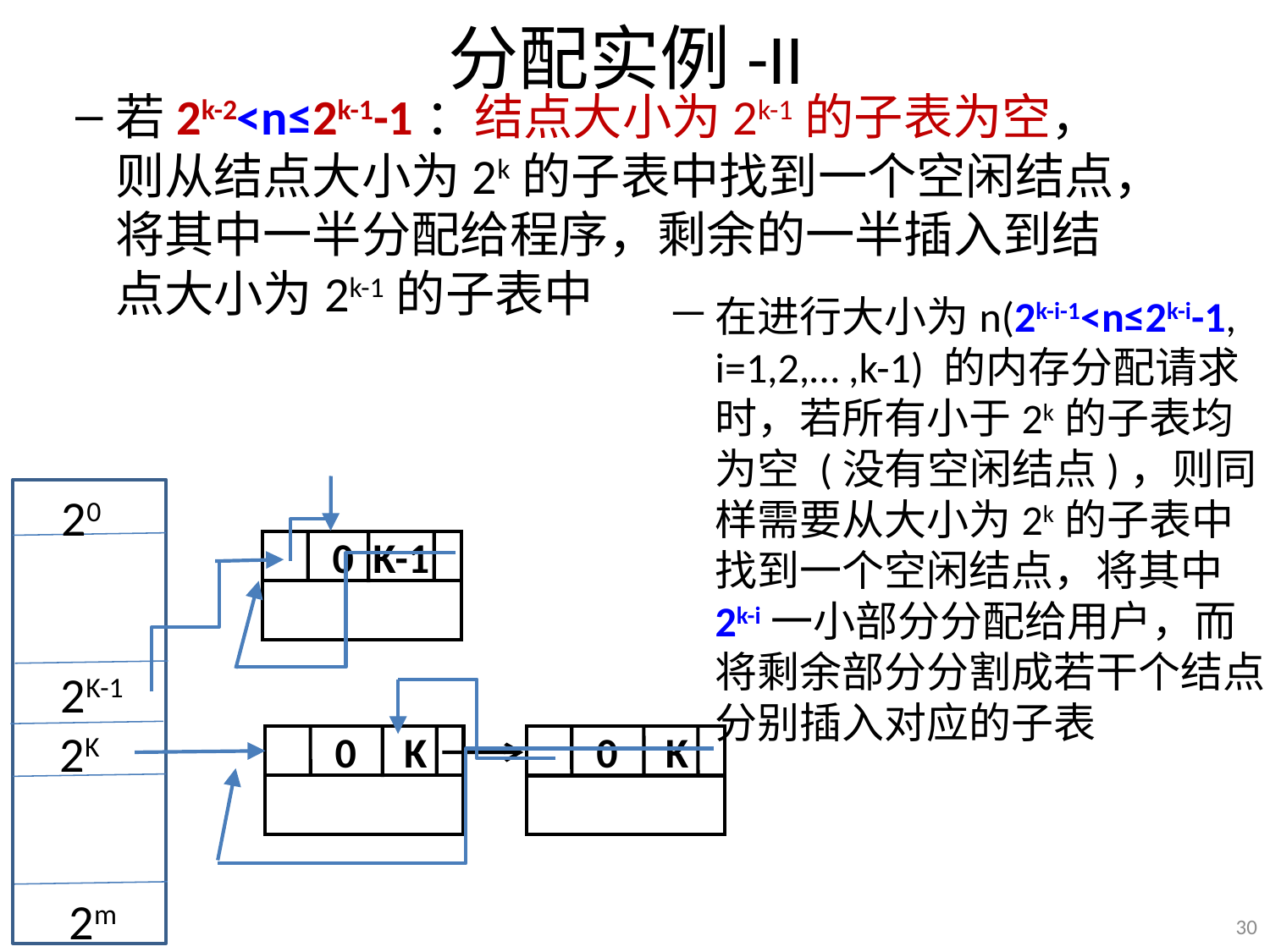

# 分配实例-II
若2k-2<n≤2k-1-1：结点大小为2k-1的子表为空，则从结点大小为2k的子表中找到一个空闲结点，将其中一半分配给程序，剩余的一半插入到结点大小为2k-1的子表中

在进行大小为n(2k-i-1<n≤2k-i-1, i=1,2,… ,k-1) 的内存分配请求时，若所有小于2k的子表均为空 (没有空闲结点)，则同样需要从大小为2k的子表中找到一个空闲结点，将其中2k-i一小部分分配给用户，而将剩余部分分割成若干个结点分别插入对应的子表

20
2K-1
2K
2m
      0  K-1

      0     K

      0     K

30